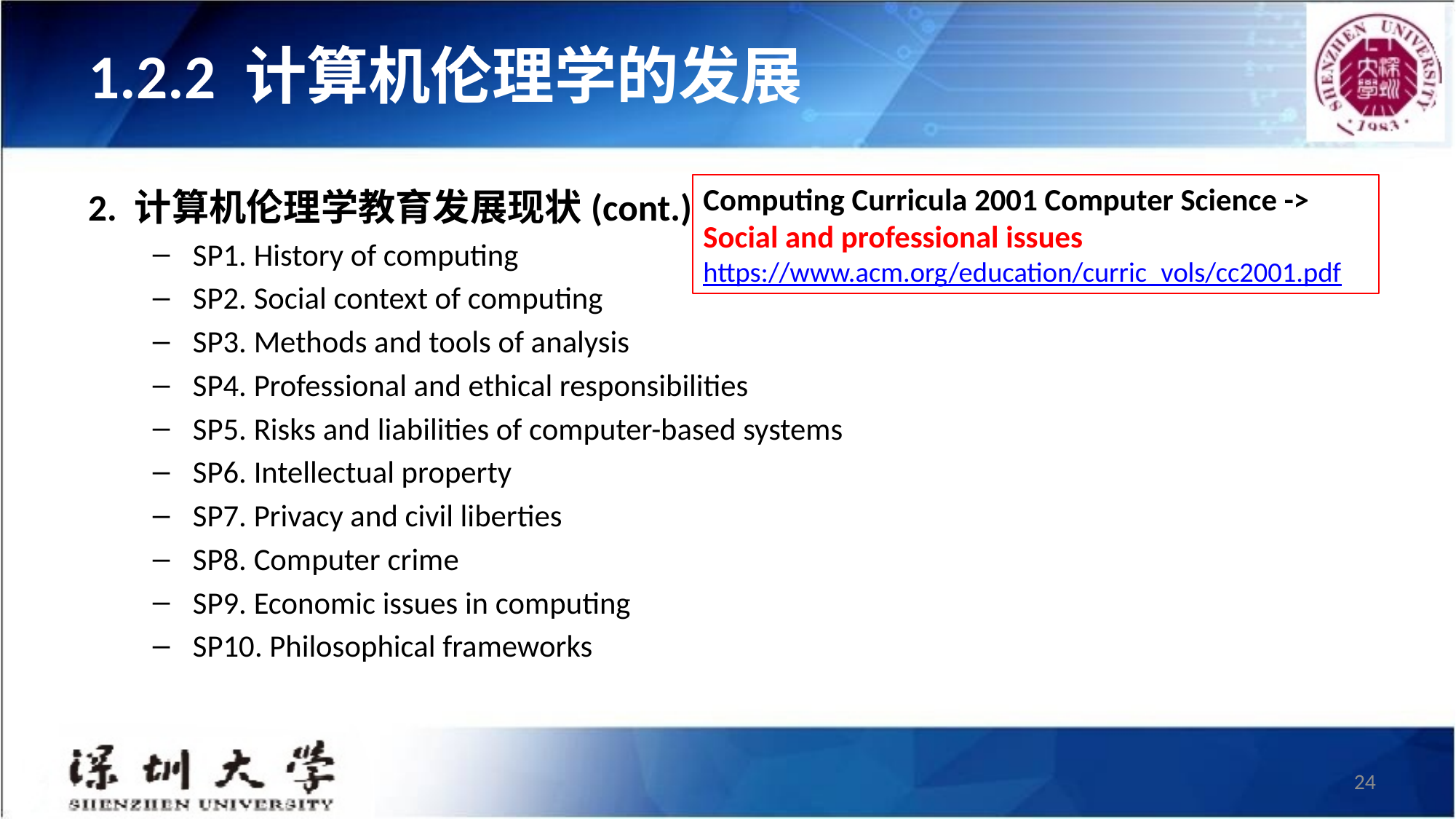

# 1.2.2 计算机伦理学的发展
Computing Curricula 2001 Computer Science ->
Social and professional issues
https://www.acm.org/education/curric_vols/cc2001.pdf
2. 计算机伦理学教育发展现状(cont.)
SP1. History of computing
SP2. Social context of computing
SP3. Methods and tools of analysis
SP4. Professional and ethical responsibilities
SP5. Risks and liabilities of computer-based systems
SP6. Intellectual property
SP7. Privacy and civil liberties
SP8. Computer crime
SP9. Economic issues in computing
SP10. Philosophical frameworks

24